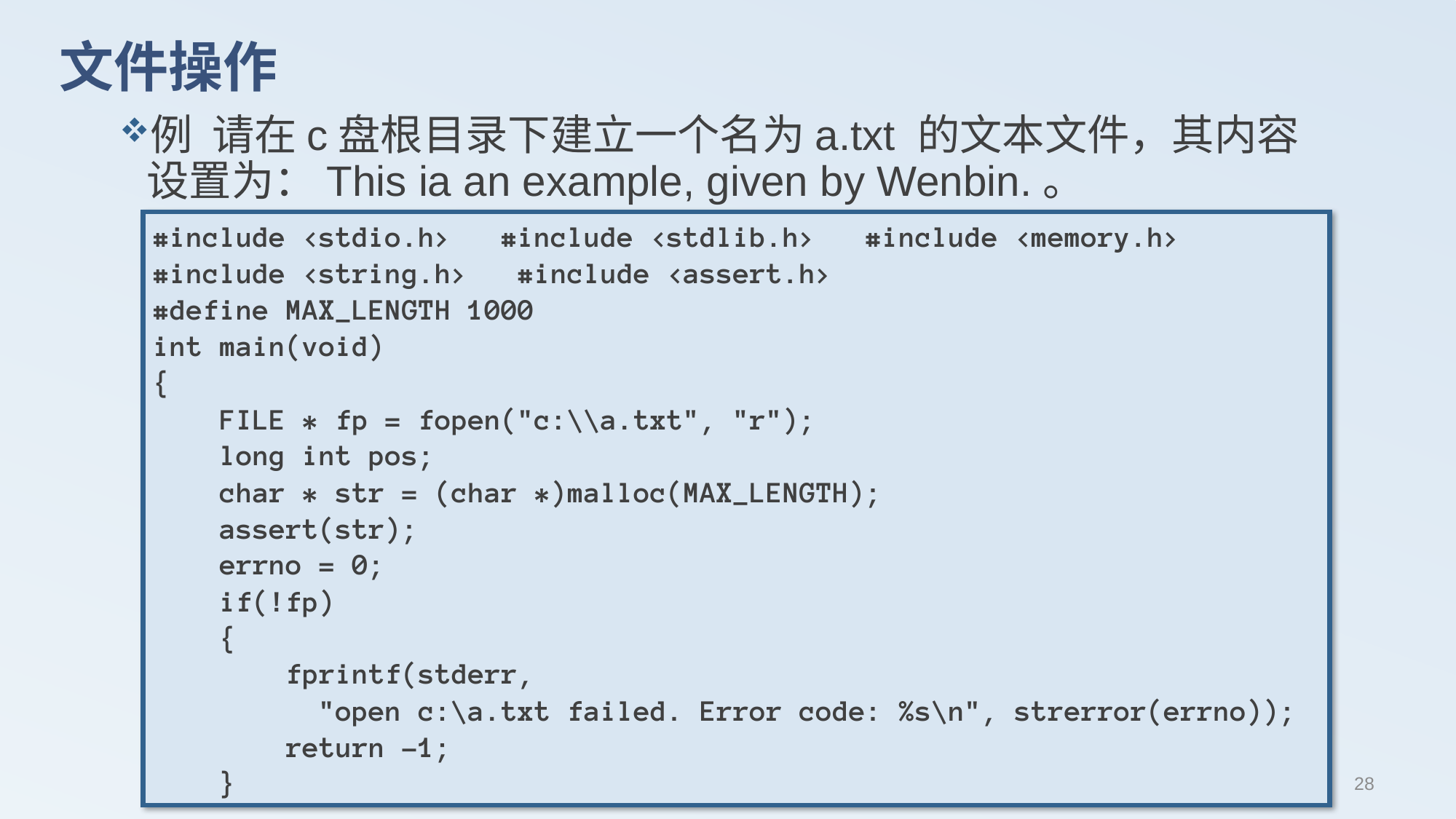

# 文件操作
例  请在c盘根目录下建立一个名为a.txt 的文本文件，其内容设置为：This ia an example, given by Wenbin.。
#include <stdio.h>   #include <stdlib.h>   #include <memory.h>
#include <string.h>   #include <assert.h>
#define MAX_LENGTH 1000
int main(void)
{
    FILE * fp = fopen("c:\\a.txt", "r");
    long int pos;
    char * str = (char *)malloc(MAX_LENGTH);
    assert(str);
    errno = 0;
    if(!fp)
    {
        fprintf(stderr,
          "open c:\a.txt failed. Error code: %s\n", strerror(errno));
        return -1;
    }